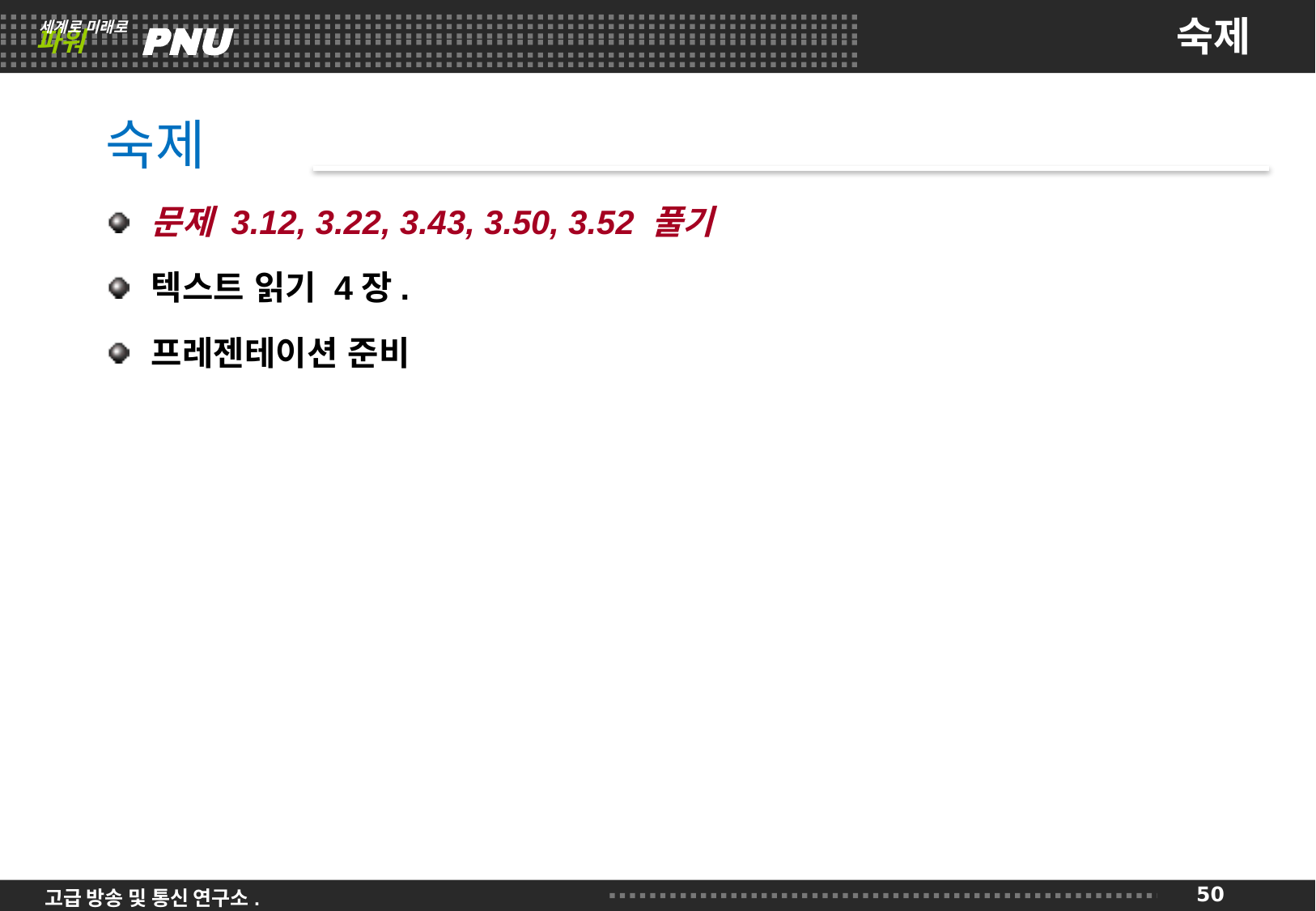

# 숙제
숙제
문제 3.12, 3.22, 3.43, 3.50, 3.52 풀기
텍스트 읽기 4장.
프레젠테이션 준비